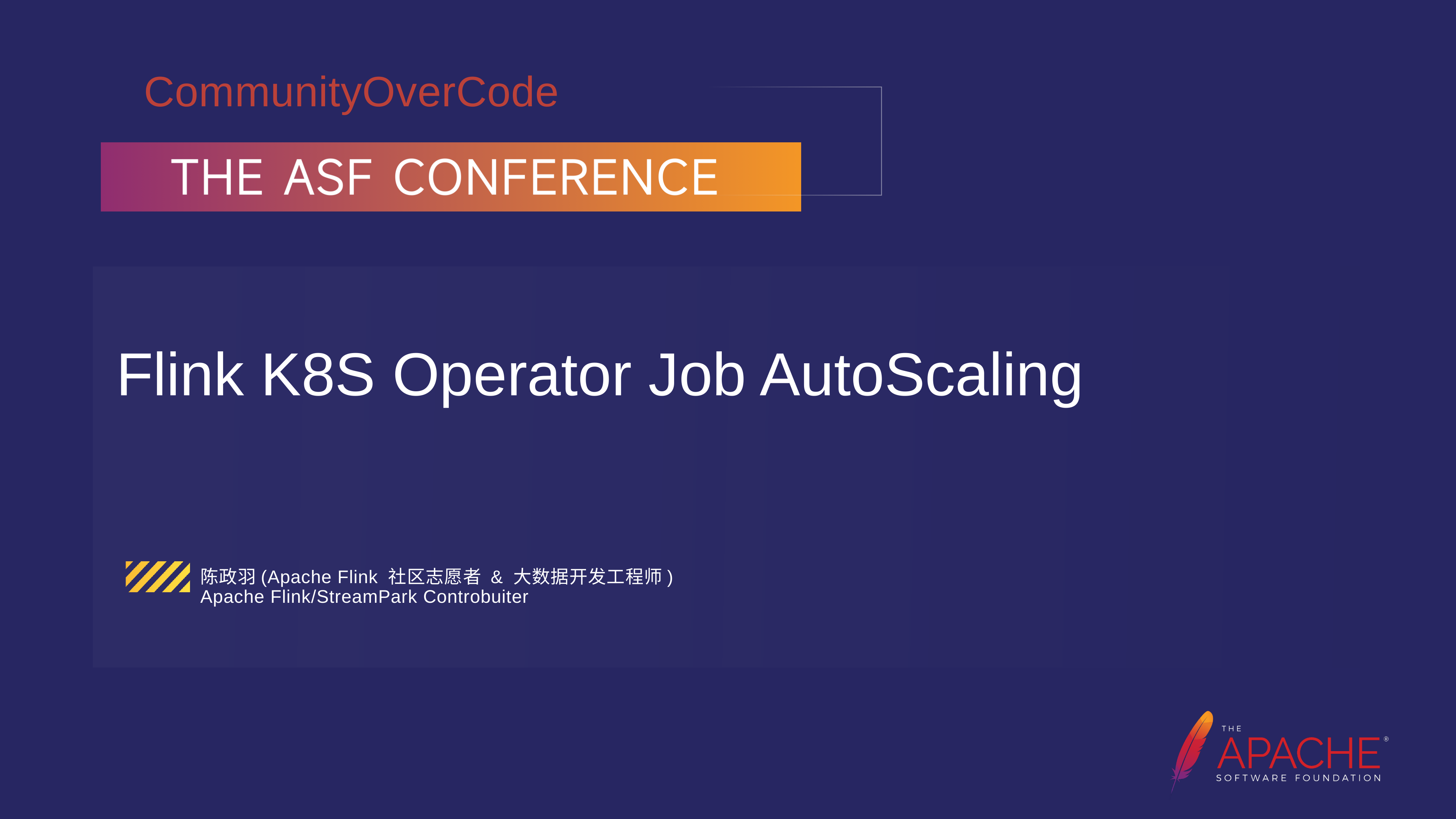

# Flink K8S Operator Job AutoScaling
陈政羽(Apache Flink 社区志愿者 & 大数据开发工程师)
Apache Flink/StreamPark Controbuiter